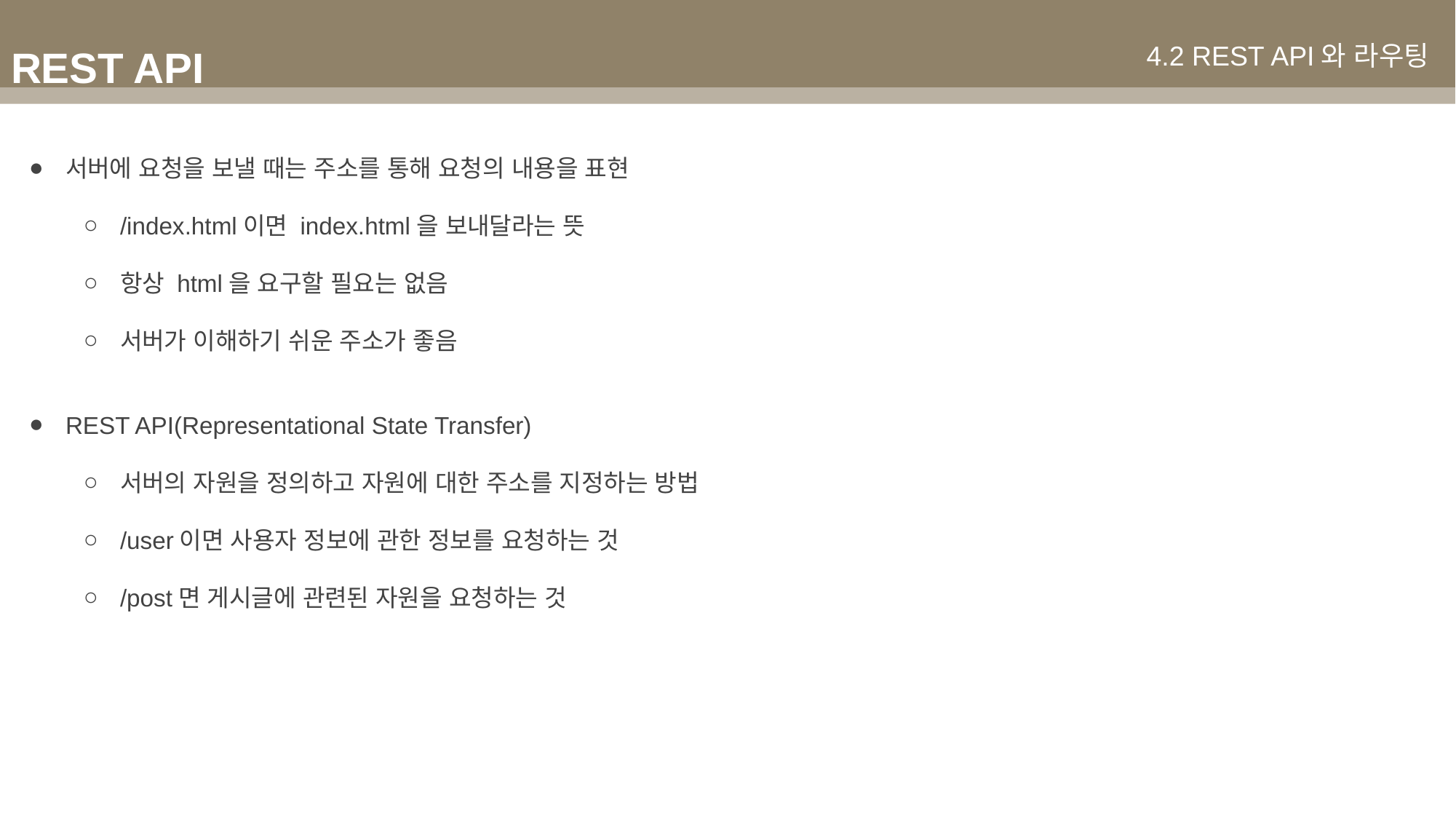

REST API
4.2 REST API와 라우팅
서버에 요청을 보낼 때는 주소를 통해 요청의 내용을 표현
/index.html이면 index.html을 보내달라는 뜻
항상 html을 요구할 필요는 없음
서버가 이해하기 쉬운 주소가 좋음

REST API(Representational State Transfer)
서버의 자원을 정의하고 자원에 대한 주소를 지정하는 방법
/user이면 사용자 정보에 관한 정보를 요청하는 것
/post면 게시글에 관련된 자원을 요청하는 것